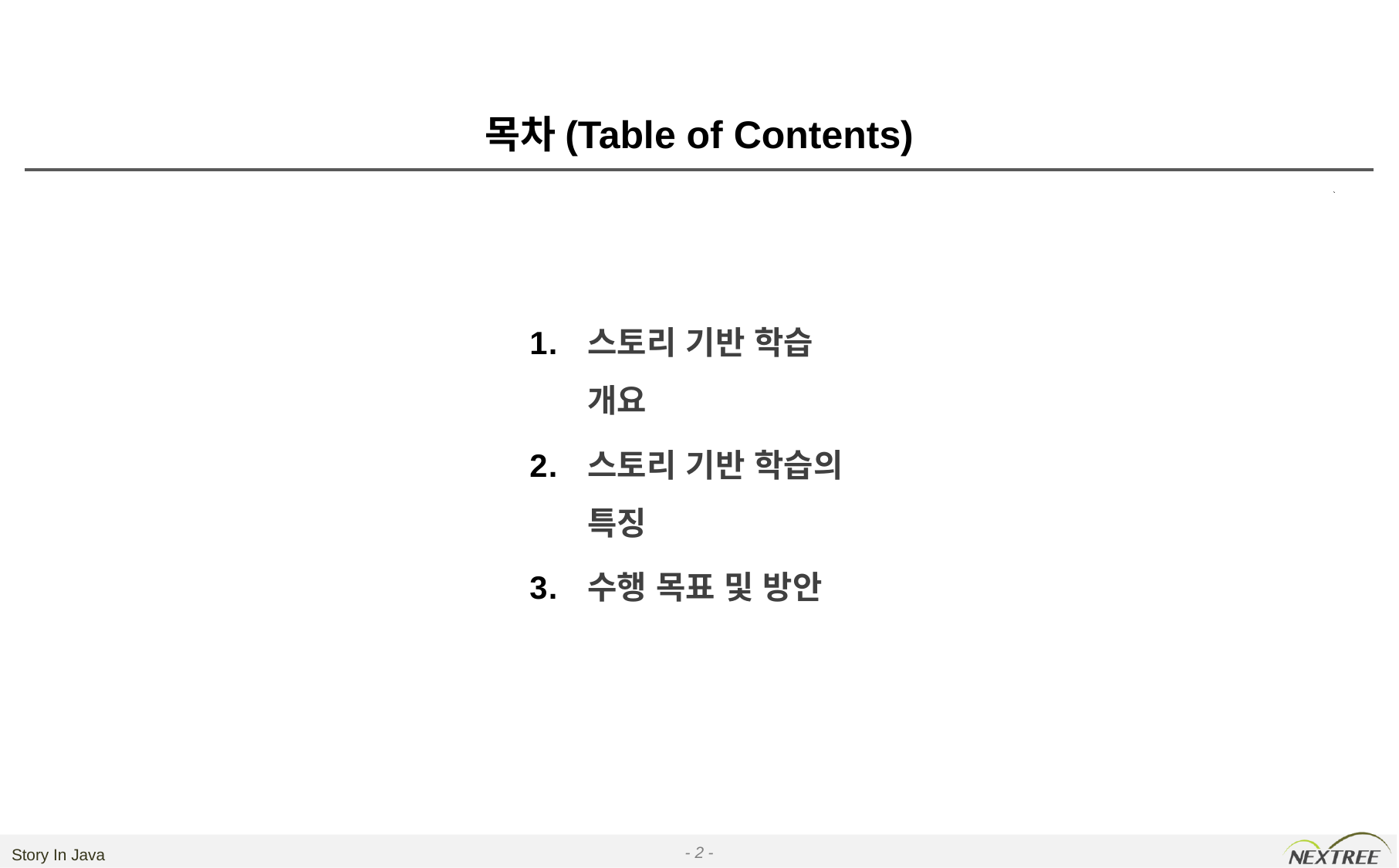

# 목차(Table of Contents)
스토리 기반 학습 개요
스토리 기반 학습의 특징
수행 목표 및 방안